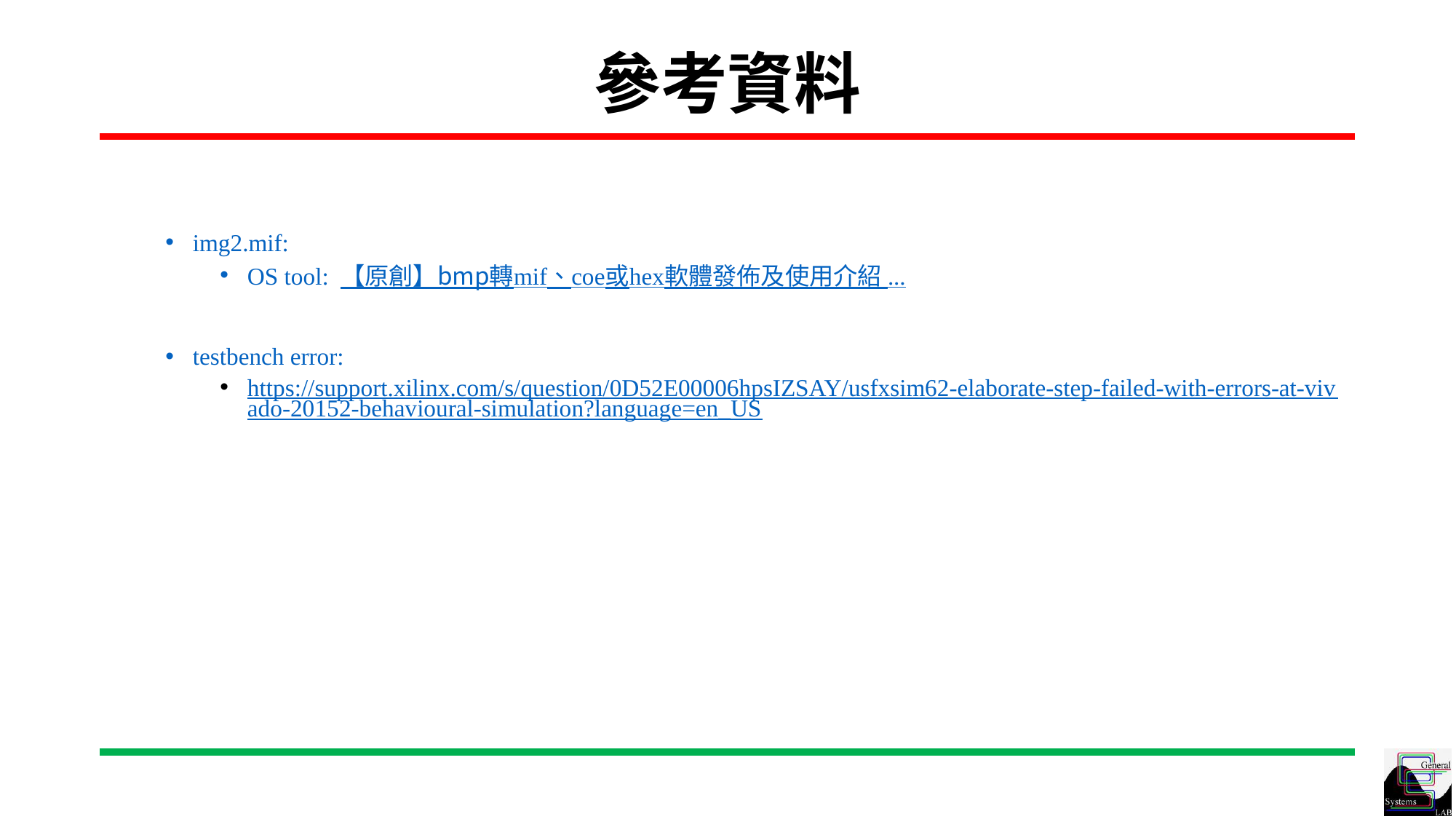

# 參考資料

img2.mif:
OS tool: 【原創】bmp轉mif、coe或hex軟體發佈及使用介紹 ...

testbench error:
https://support.xilinx.com/s/question/0D52E00006hpsIZSAY/usfxsim62-elaborate-step-failed-with-errors-at-vivado-20152-behavioural-simulation?language=en_US